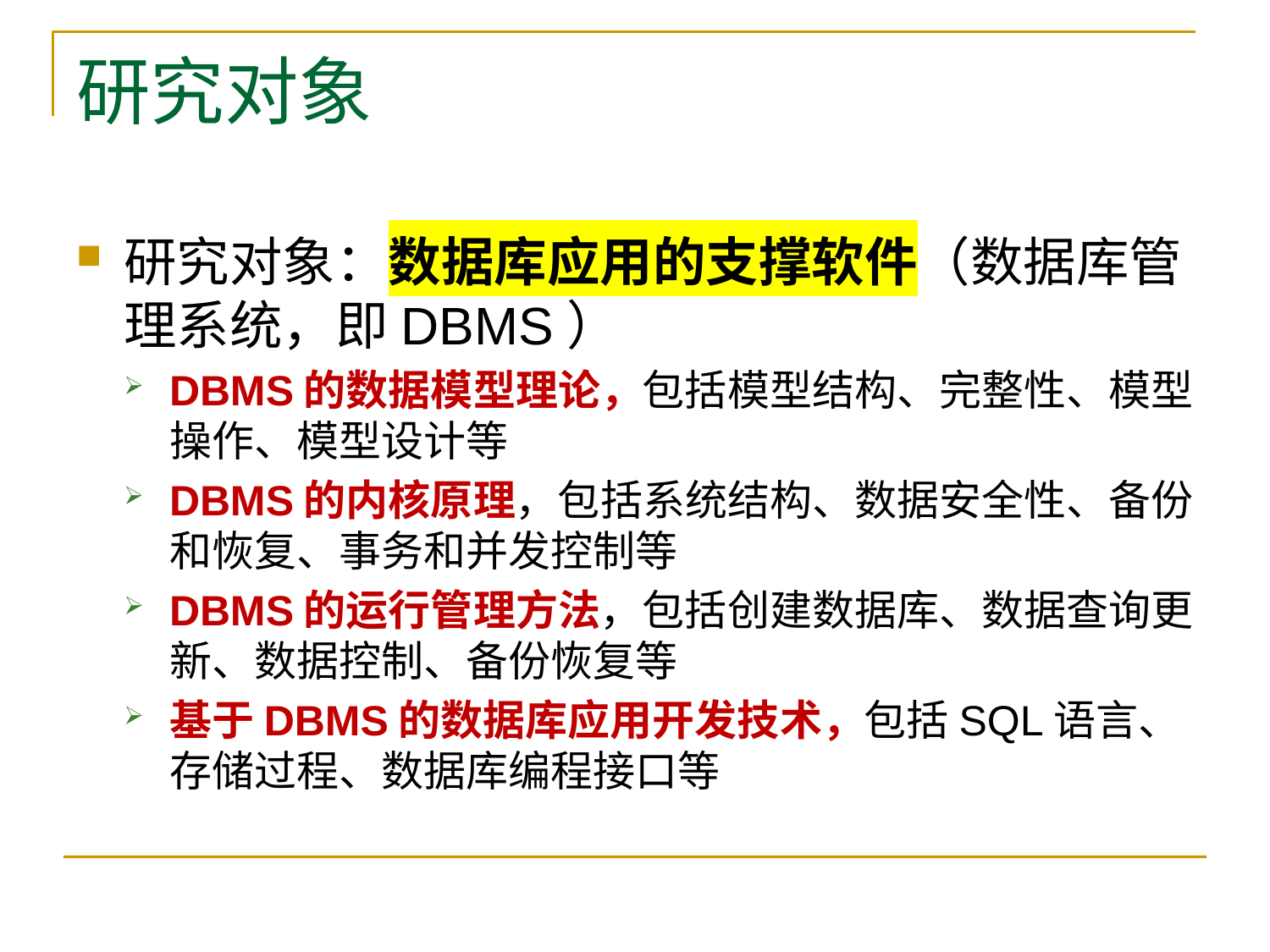

# 研究对象
研究对象：数据库应用的支撑软件（数据库管理系统，即DBMS）
DBMS的数据模型理论，包括模型结构、完整性、模型操作、模型设计等
DBMS的内核原理，包括系统结构、数据安全性、备份和恢复、事务和并发控制等
DBMS的运行管理方法，包括创建数据库、数据查询更新、数据控制、备份恢复等
基于DBMS的数据库应用开发技术，包括SQL语言、存储过程、数据库编程接口等